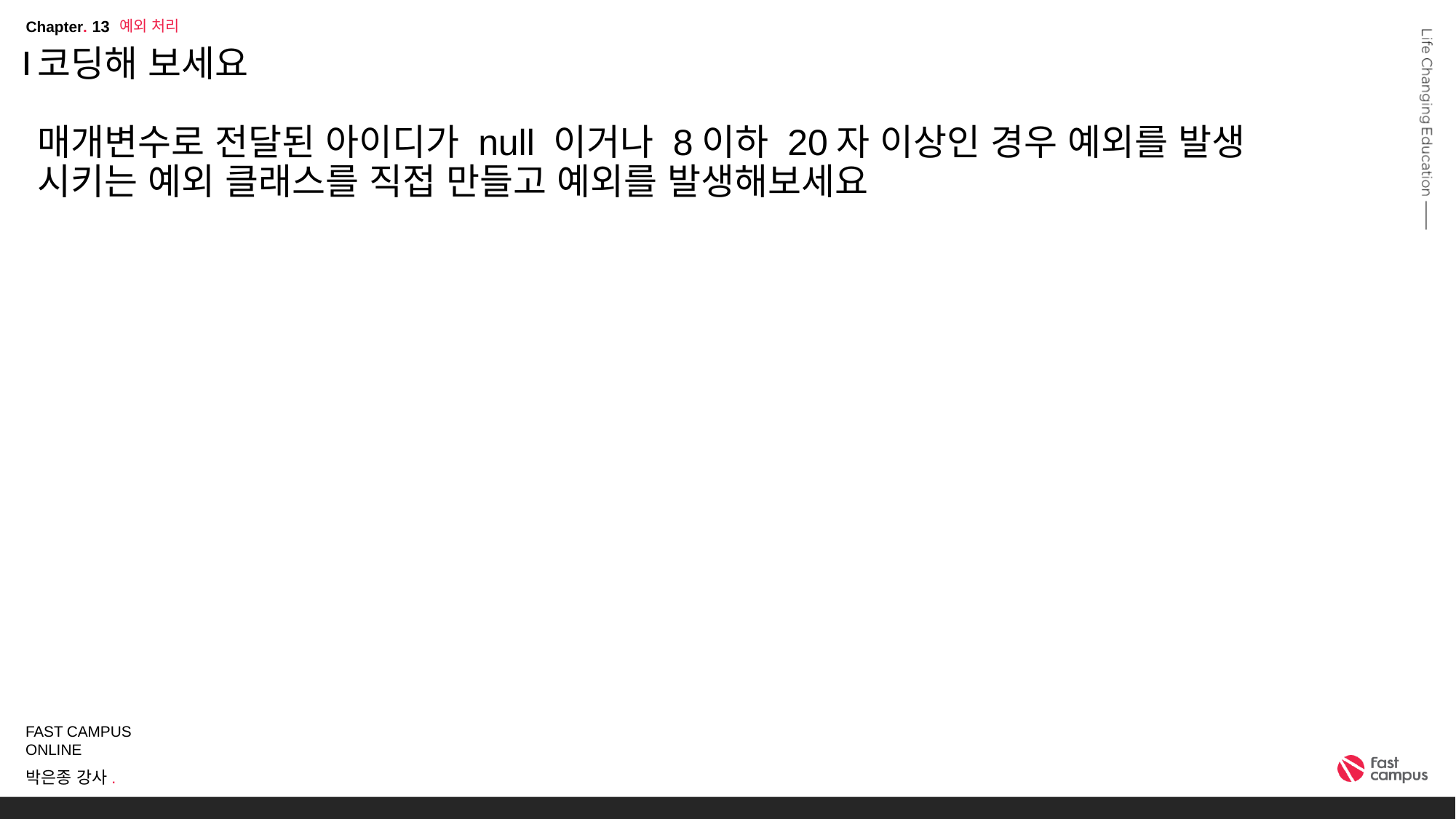

예외 처리
13
# 코딩해 보세요 매개변수로 전달된 아이디가 null 이거나 8이하 20자 이상인 경우 예외를 발생 시키는 예외 클래스를 직접 만들고 예외를 발생해보세요